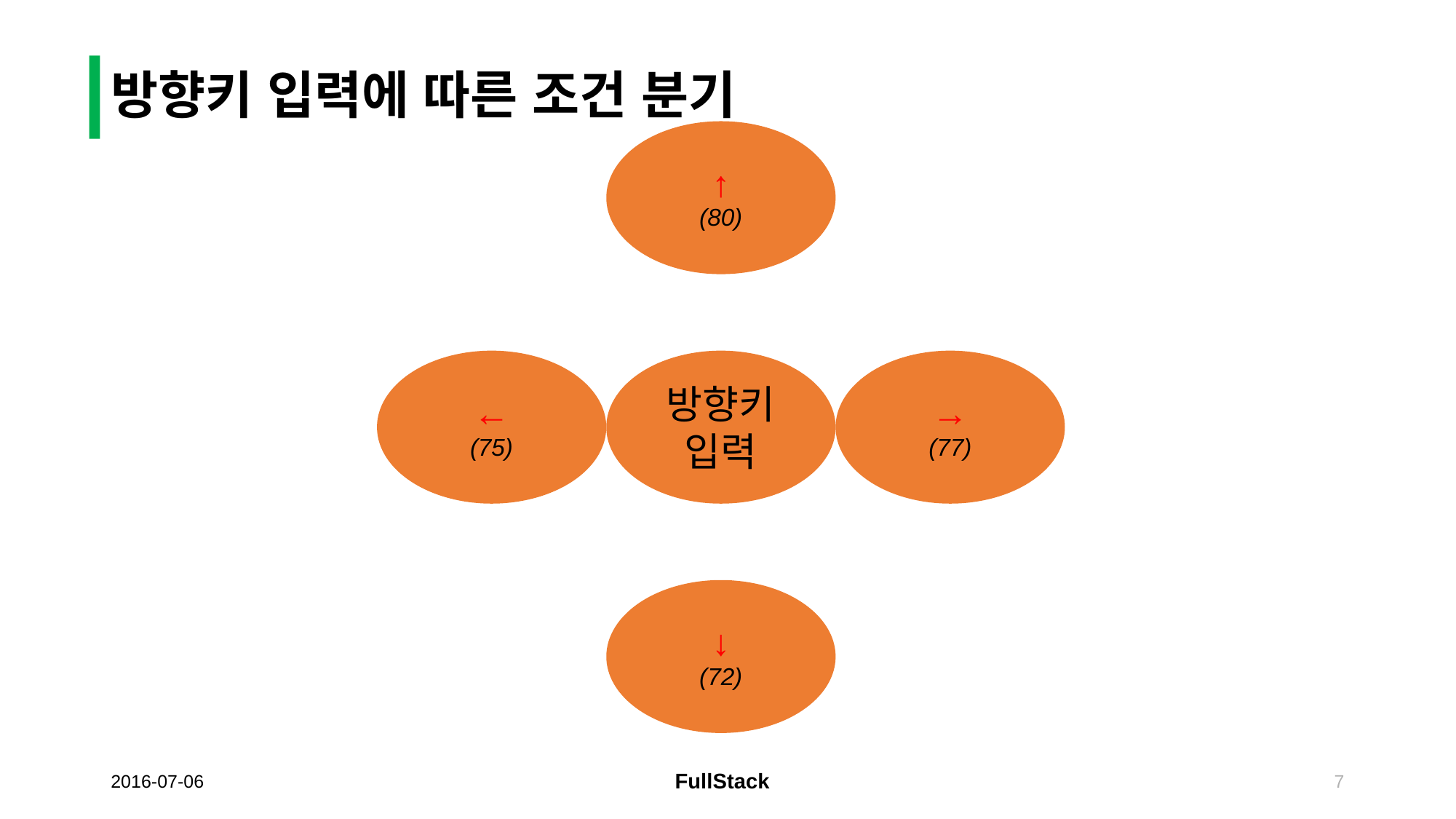

# 방향키 입력에 따른 조건 분기
방향키 입력
↑
(80)
→
(77)
↓
(72)
←
(75)
2016-07-06
7